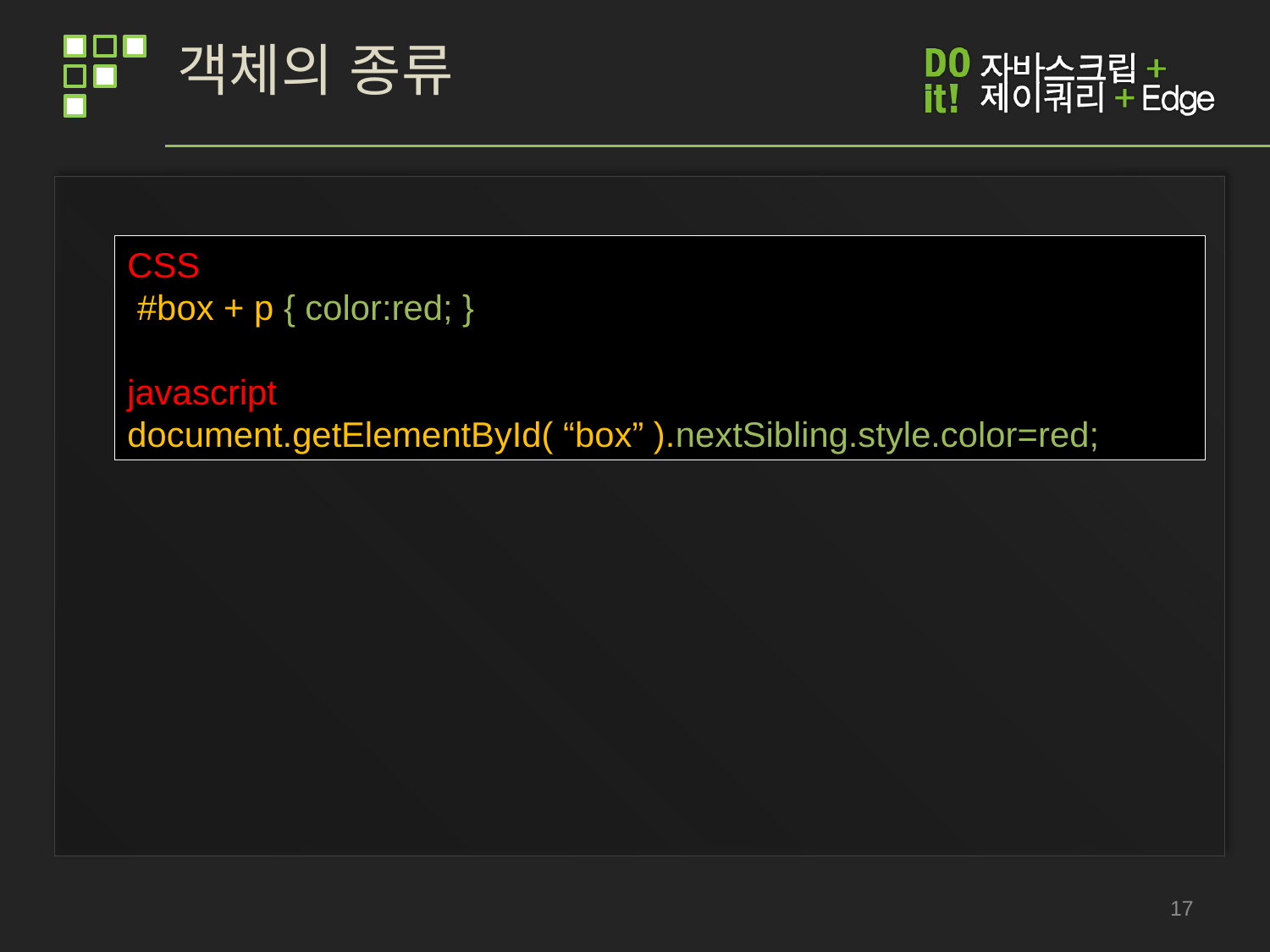

# 객체의 종류
CSS
 #box + p { color:red; }

javascript
document.getElementById( “box” ).nextSibling.style.color=red;
17